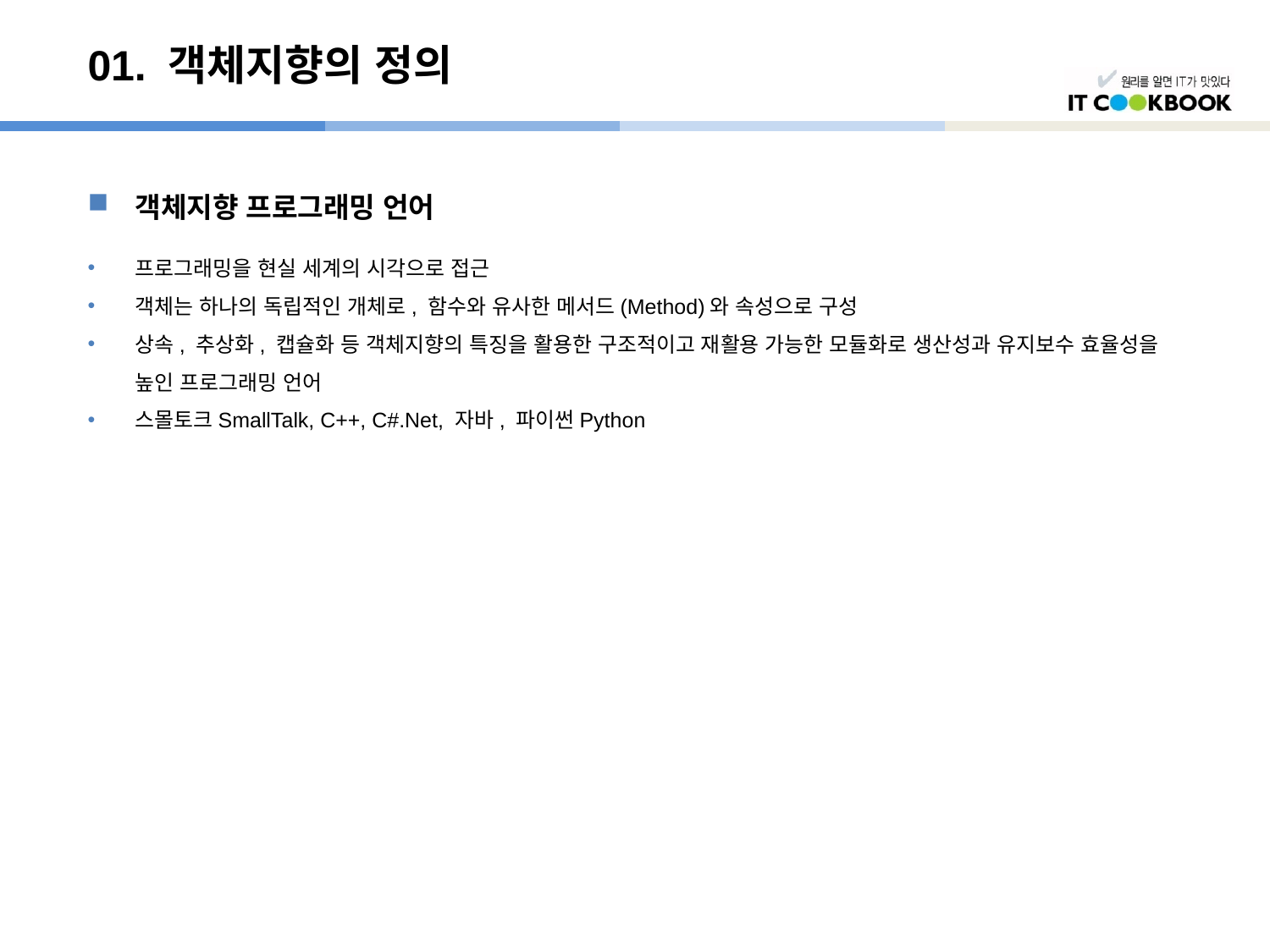

# 01. 객체지향의 정의
객체지향 프로그래밍 언어
프로그래밍을 현실 세계의 시각으로 접근
객체는 하나의 독립적인 개체로, 함수와 유사한 메서드(Method)와 속성으로 구성
상속, 추상화, 캡슐화 등 객체지향의 특징을 활용한 구조적이고 재활용 가능한 모듈화로 생산성과 유지보수 효율성을 높인 프로그래밍 언어
스몰토크SmallTalk, C++, C#.Net, 자바, 파이썬Python